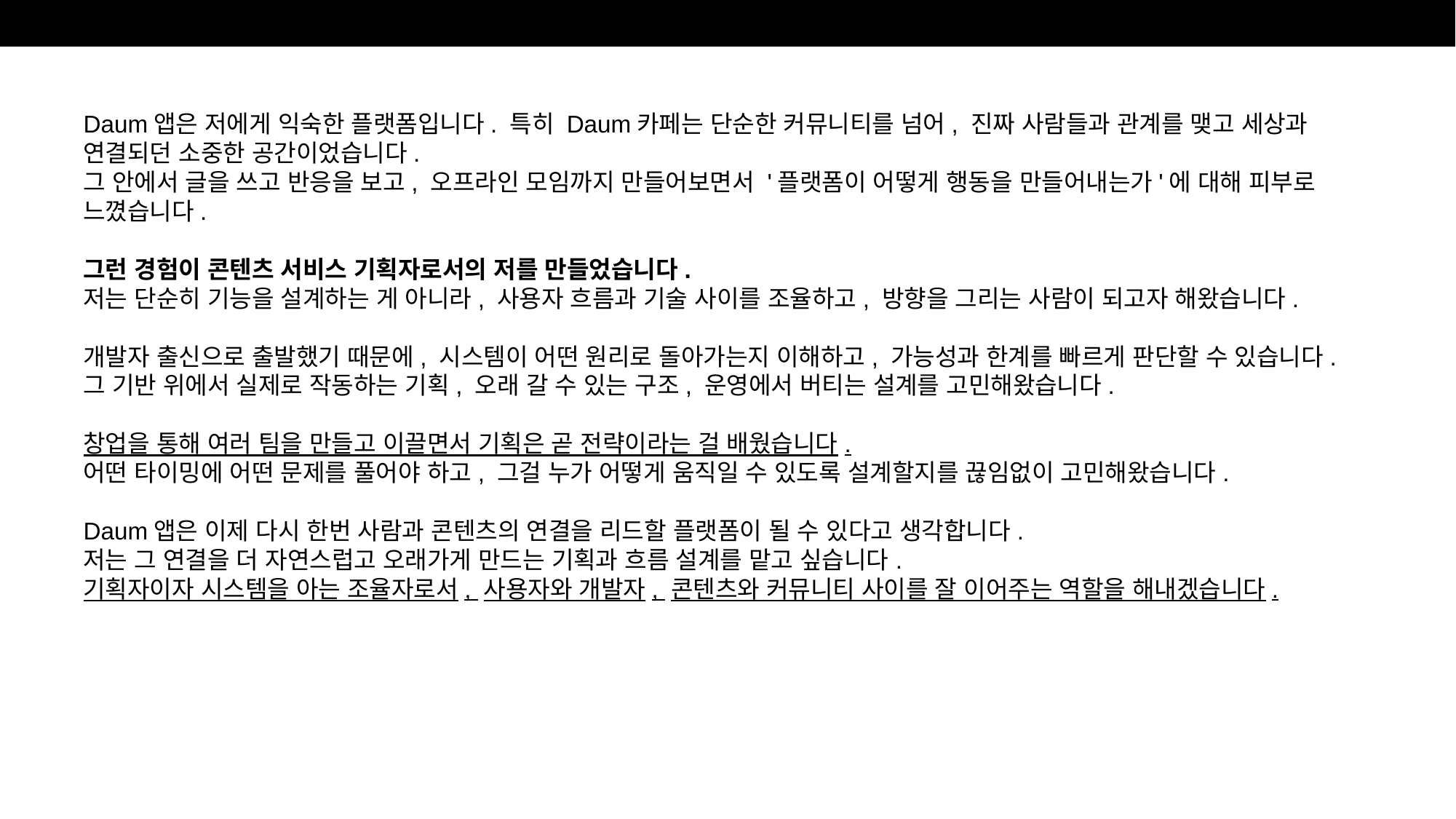

Daum앱은 저에게 익숙한 플랫폼입니다. 특히 Daum카페는 단순한 커뮤니티를 넘어, 진짜 사람들과 관계를 맺고 세상과 연결되던 소중한 공간이었습니다.
그 안에서 글을 쓰고 반응을 보고, 오프라인 모임까지 만들어보면서 '플랫폼이 어떻게 행동을 만들어내는가'에 대해 피부로 느꼈습니다.

그런 경험이 콘텐츠 서비스 기획자로서의 저를 만들었습니다.
저는 단순히 기능을 설계하는 게 아니라, 사용자 흐름과 기술 사이를 조율하고, 방향을 그리는 사람이 되고자 해왔습니다.

개발자 출신으로 출발했기 때문에, 시스템이 어떤 원리로 돌아가는지 이해하고, 가능성과 한계를 빠르게 판단할 수 있습니다.
그 기반 위에서 실제로 작동하는 기획, 오래 갈 수 있는 구조, 운영에서 버티는 설계를 고민해왔습니다.

창업을 통해 여러 팀을 만들고 이끌면서 기획은 곧 전략이라는 걸 배웠습니다.
어떤 타이밍에 어떤 문제를 풀어야 하고, 그걸 누가 어떻게 움직일 수 있도록 설계할지를 끊임없이 고민해왔습니다.

Daum앱은 이제 다시 한번 사람과 콘텐츠의 연결을 리드할 플랫폼이 될 수 있다고 생각합니다.
저는 그 연결을 더 자연스럽고 오래가게 만드는 기획과 흐름 설계를 맡고 싶습니다.
기획자이자 시스템을 아는 조율자로서, 사용자와 개발자, 콘텐츠와 커뮤니티 사이를 잘 이어주는 역할을 해내겠습니다.